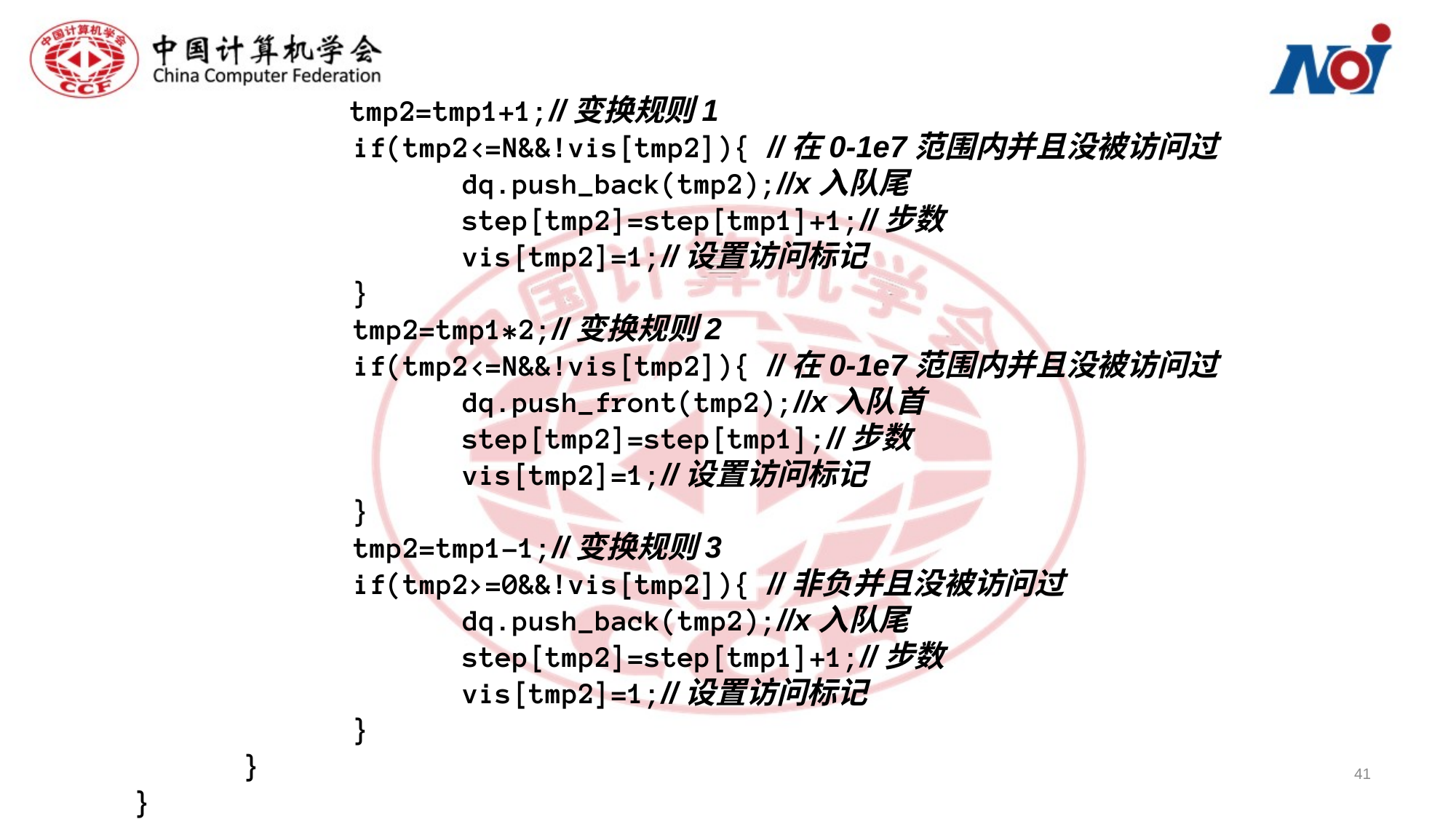

tmp2=tmp1+1;//变换规则1
		if(tmp2<=N&&!vis[tmp2]){ //在0-1e7范围内并且没被访问过
			dq.push_back(tmp2);//x入队尾
			step[tmp2]=step[tmp1]+1;//步数
			vis[tmp2]=1;//设置访问标记
		}
		tmp2=tmp1*2;//变换规则2
		if(tmp2<=N&&!vis[tmp2]){ //在0-1e7范围内并且没被访问过
			dq.push_front(tmp2);//x入队首
			step[tmp2]=step[tmp1];//步数
			vis[tmp2]=1;//设置访问标记
		}
		tmp2=tmp1-1;//变换规则3
		if(tmp2>=0&&!vis[tmp2]){ //非负并且没被访问过
			dq.push_back(tmp2);//x入队尾
			step[tmp2]=step[tmp1]+1;//步数
			vis[tmp2]=1;//设置访问标记
		}
	}
}
41